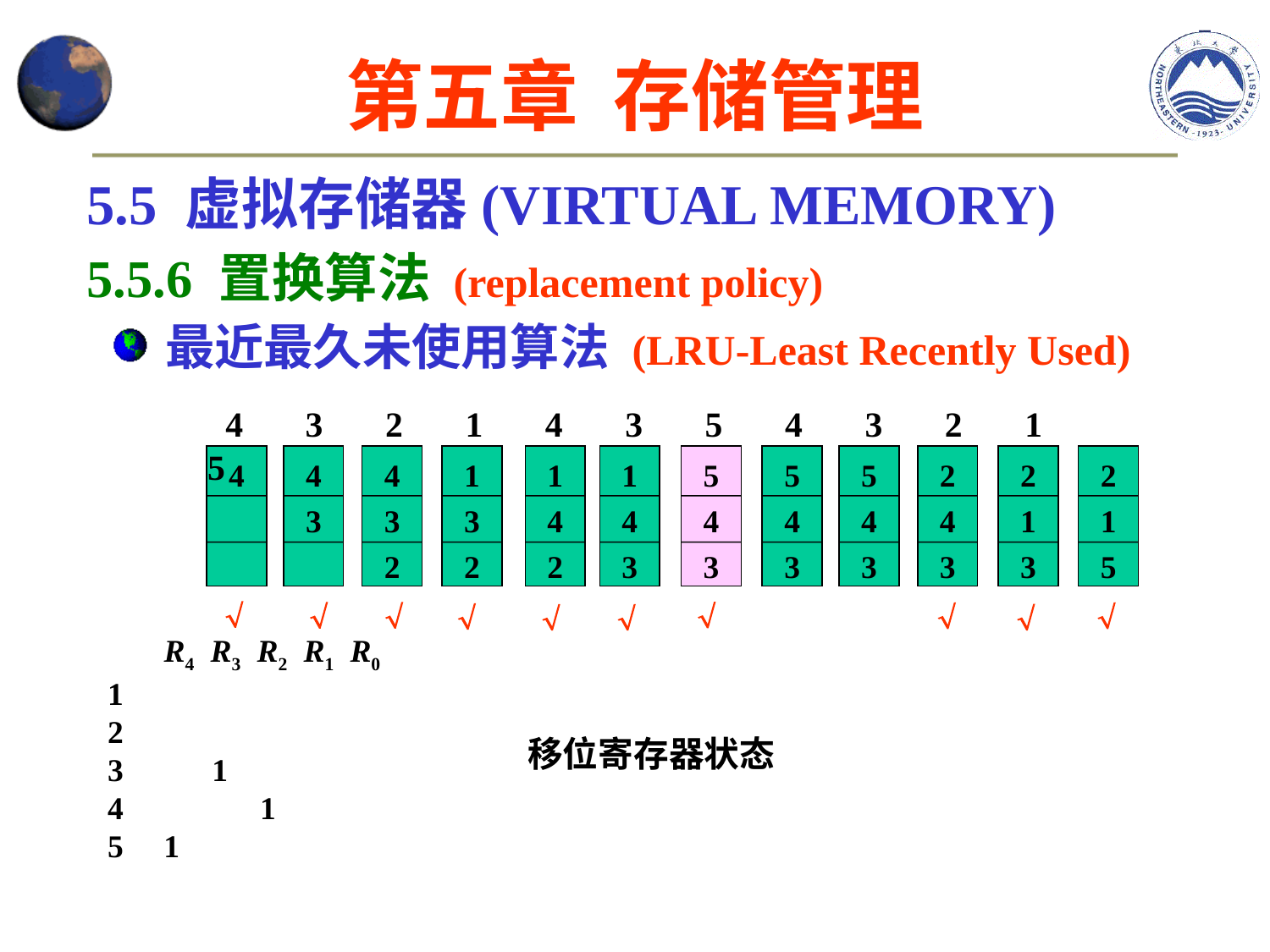

第五章  存储管理
5.5 虚拟存储器(VIRTUAL MEMORY)
5.5.6 置换算法 (replacement policy)
最近最久未使用算法 (LRU-Least Recently Used)
  4       3       2       1       4       3       5       4       3       2       1       5
4

4
3

4
3
2

1
3
2

1
4
2

1
4
3

5
4
3

5
4
3

5
4
3

2
4
3

2
1
3

2
1
5

√
√
√
√
√
√
√
√
√
√
       R4  R3  R2  R1  R0
1
2
3           1
4                 1
5     1
移位寄存器状态